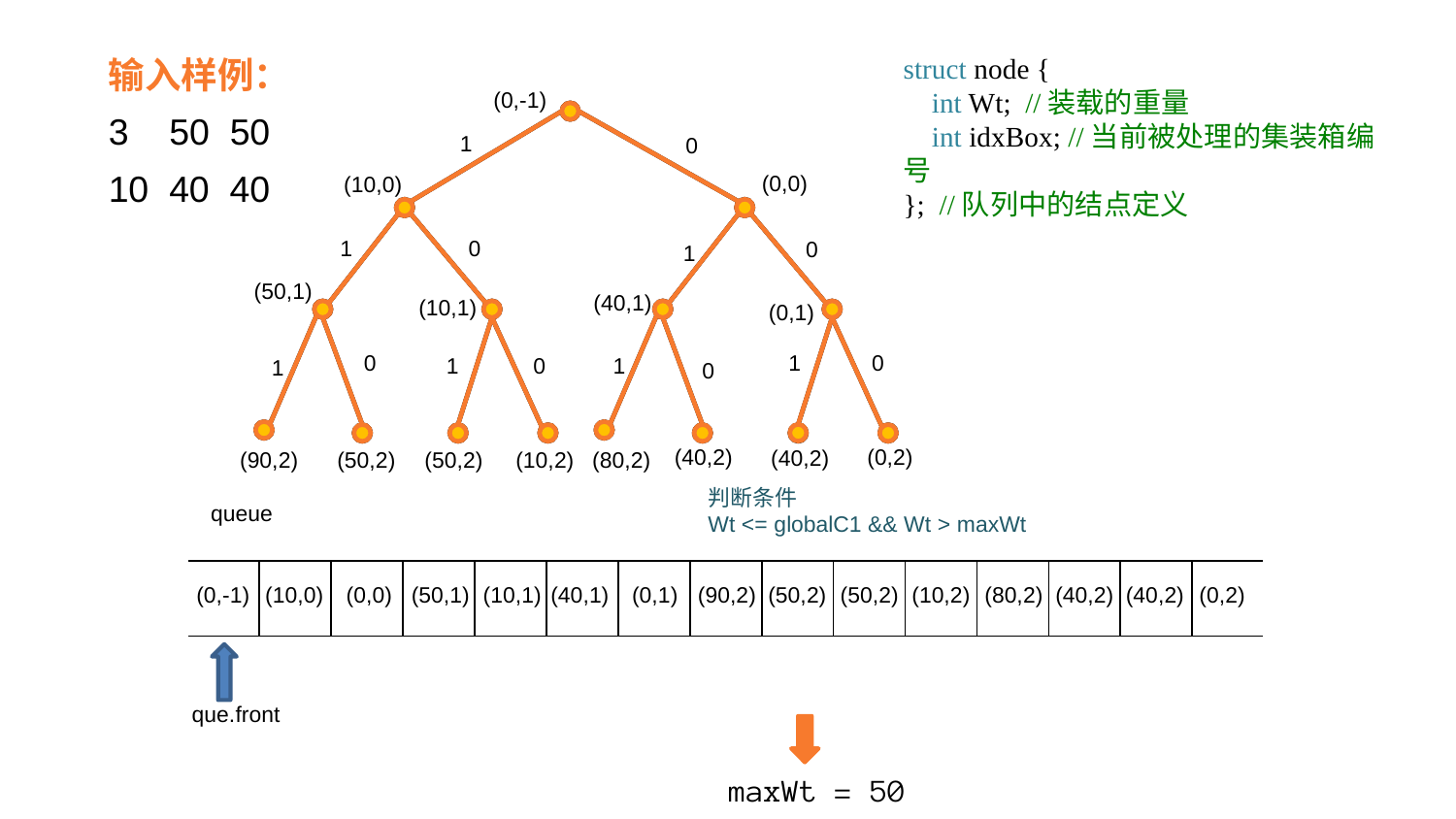

输入样例：
3    50  50
10  40  40
struct node {
    int Wt;  //装载的重量
    int idxBox; //当前被处理的集装箱编号
};  //队列中的结点定义
(0,-1)

1
0
(0,0)
(10,0)

0
1
0
1
(50,1)
(40,1)
(10,1)
(0,1)

0
1
0
0
1
1
1
0

(0,2)
(40,2)
(40,2)
(90,2)
(50,2)
(80,2)
(10,2)
(50,2)
判断条件
Wt <= globalC1 && Wt > maxWt
queue
|  |  |  |  |  |  |  |  |  |  |  |  |  |  |  |
| --- | --- | --- | --- | --- | --- | --- | --- | --- | --- | --- | --- | --- | --- | --- |
(0,-1)
(10,0)
(0,0)
(50,1)
(10,1)
(40,1)
(0,1)
(90,2)
(50,2)
(50,2)
(10,2)
(80,2)
(40,2)
(40,2)
(0,2)

que.front

maxWt = 50